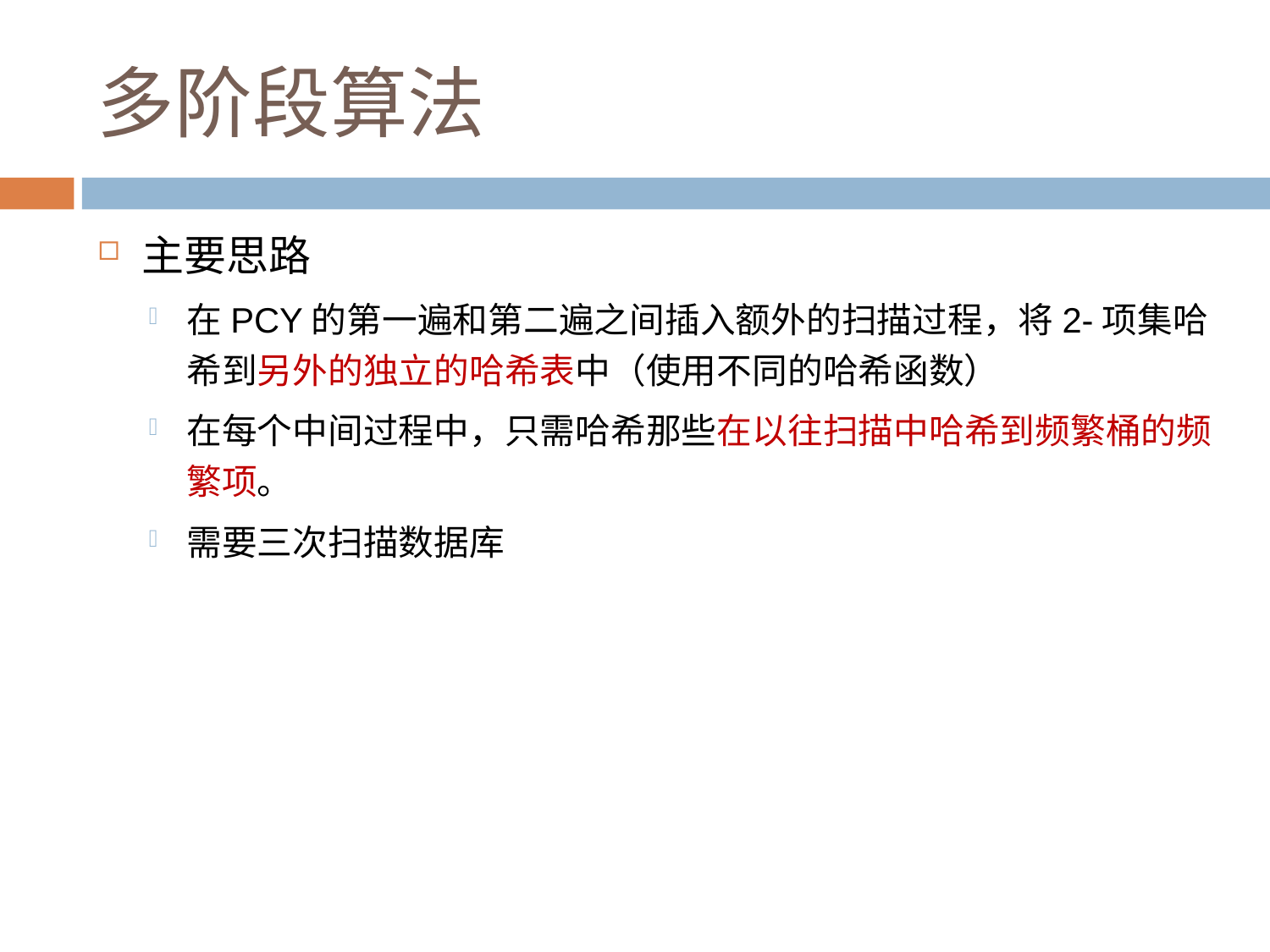

# 多阶段算法
26
主要思路
在PCY的第一遍和第二遍之间插入额外的扫描过程，将2-项集哈希到另外的独立的哈希表中（使用不同的哈希函数）
在每个中间过程中，只需哈希那些在以往扫描中哈希到频繁桶的频繁项。
需要三次扫描数据库